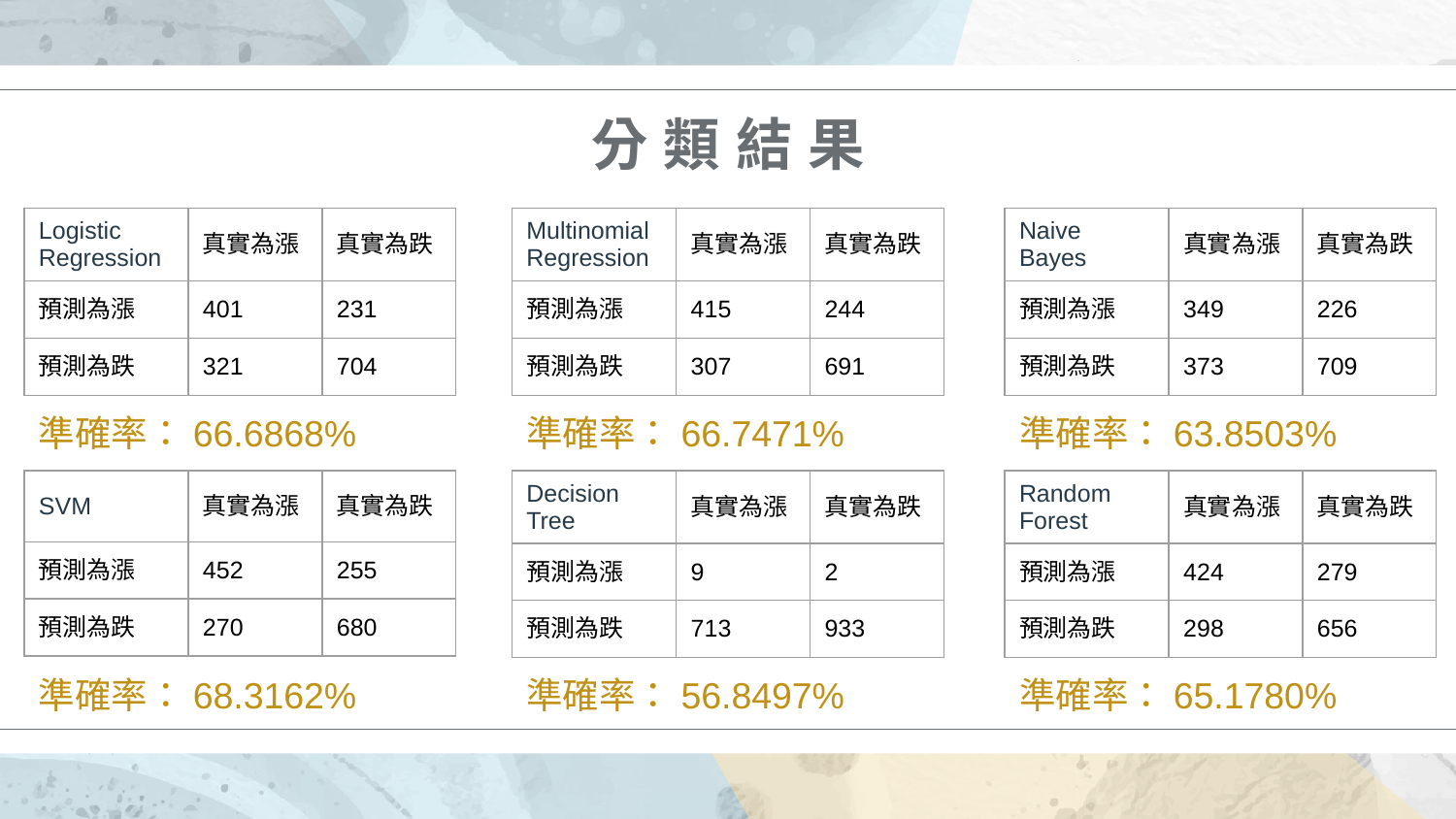

分 類 結 果
| Logistic Regression | 真實為漲 | 真實為跌 |
| --- | --- | --- |
| 預測為漲 | 401 | 231 |
| 預測為跌 | 321 | 704 |
| Multinomial Regression | 真實為漲 | 真實為跌 |
| --- | --- | --- |
| 預測為漲 | 415 | 244 |
| 預測為跌 | 307 | 691 |
| Naive Bayes | 真實為漲 | 真實為跌 |
| --- | --- | --- |
| 預測為漲 | 349 | 226 |
| 預測為跌 | 373 | 709 |
準確率：66.6868%
準確率：66.7471%
準確率：63.8503%
| SVM | 真實為漲 | 真實為跌 |
| --- | --- | --- |
| 預測為漲 | 452 | 255 |
| 預測為跌 | 270 | 680 |
| Decision Tree | 真實為漲 | 真實為跌 |
| --- | --- | --- |
| 預測為漲 | 9 | 2 |
| 預測為跌 | 713 | 933 |
| Random Forest | 真實為漲 | 真實為跌 |
| --- | --- | --- |
| 預測為漲 | 424 | 279 |
| 預測為跌 | 298 | 656 |
準確率：68.3162%
準確率：56.8497%
準確率：65.1780%